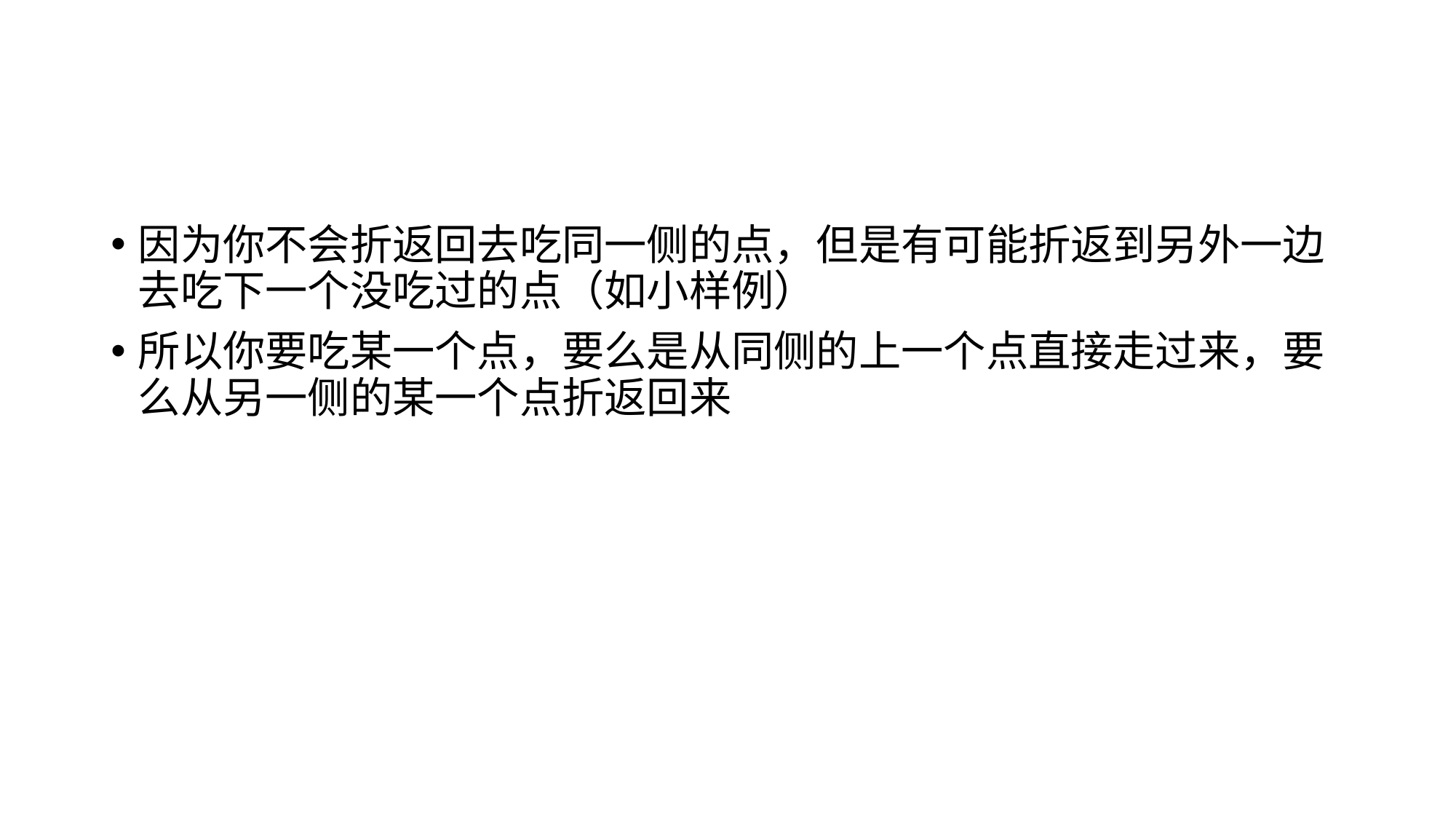

#
因为你不会折返回去吃同一侧的点，但是有可能折返到另外一边去吃下一个没吃过的点（如小样例）
所以你要吃某一个点，要么是从同侧的上一个点直接走过来，要么从另一侧的某一个点折返回来